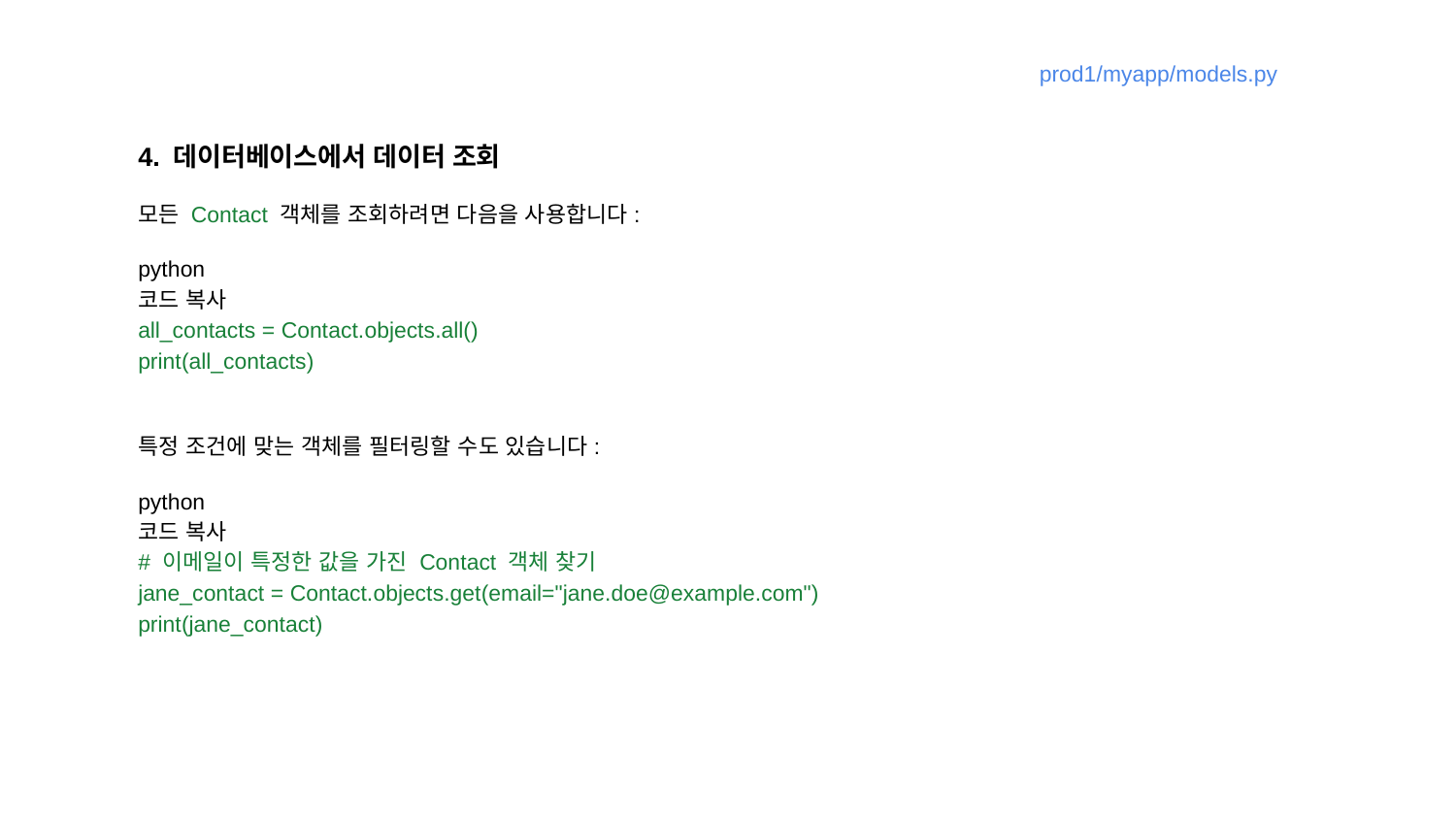

prod1/myapp/models.py

4. 데이터베이스에서 데이터 조회
모든 Contact 객체를 조회하려면 다음을 사용합니다:
python
코드 복사
all_contacts = Contact.objects.all()
print(all_contacts)

특정 조건에 맞는 객체를 필터링할 수도 있습니다:
python
코드 복사
# 이메일이 특정한 값을 가진 Contact 객체 찾기
jane_contact = Contact.objects.get(email="jane.doe@example.com")
print(jane_contact)